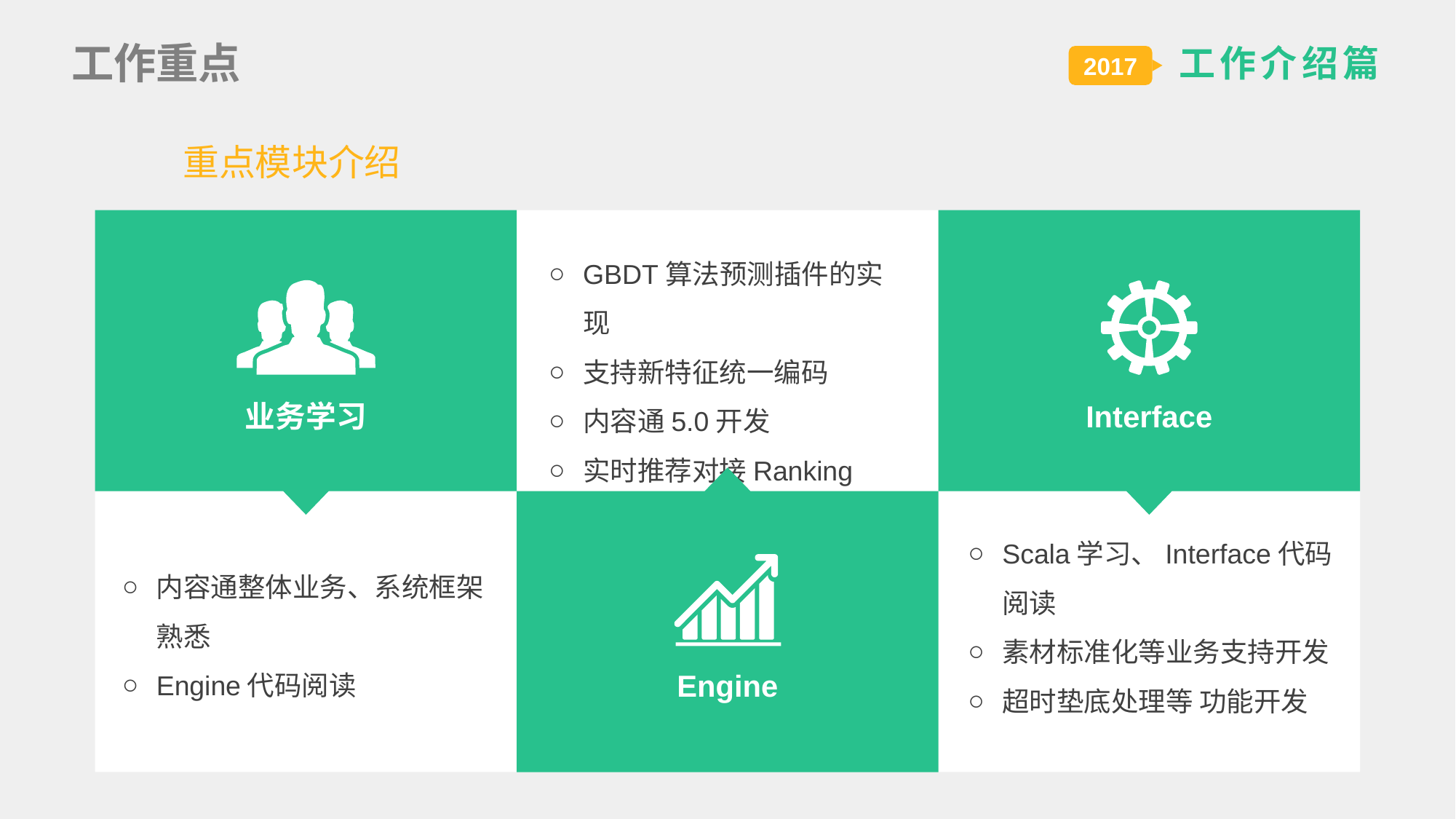

# 工作重点
工作介绍篇
重点模块介绍

业务学习

Interface

GBDT算法预测插件的实现
支持新特征统一编码
内容通5.0开发
实时推荐对接Ranking

Engine

Scala学习、Interface代码阅读
素材标准化等业务支持开发
超时垫底处理等 功能开发

内容通整体业务、系统框架熟悉
Engine代码阅读